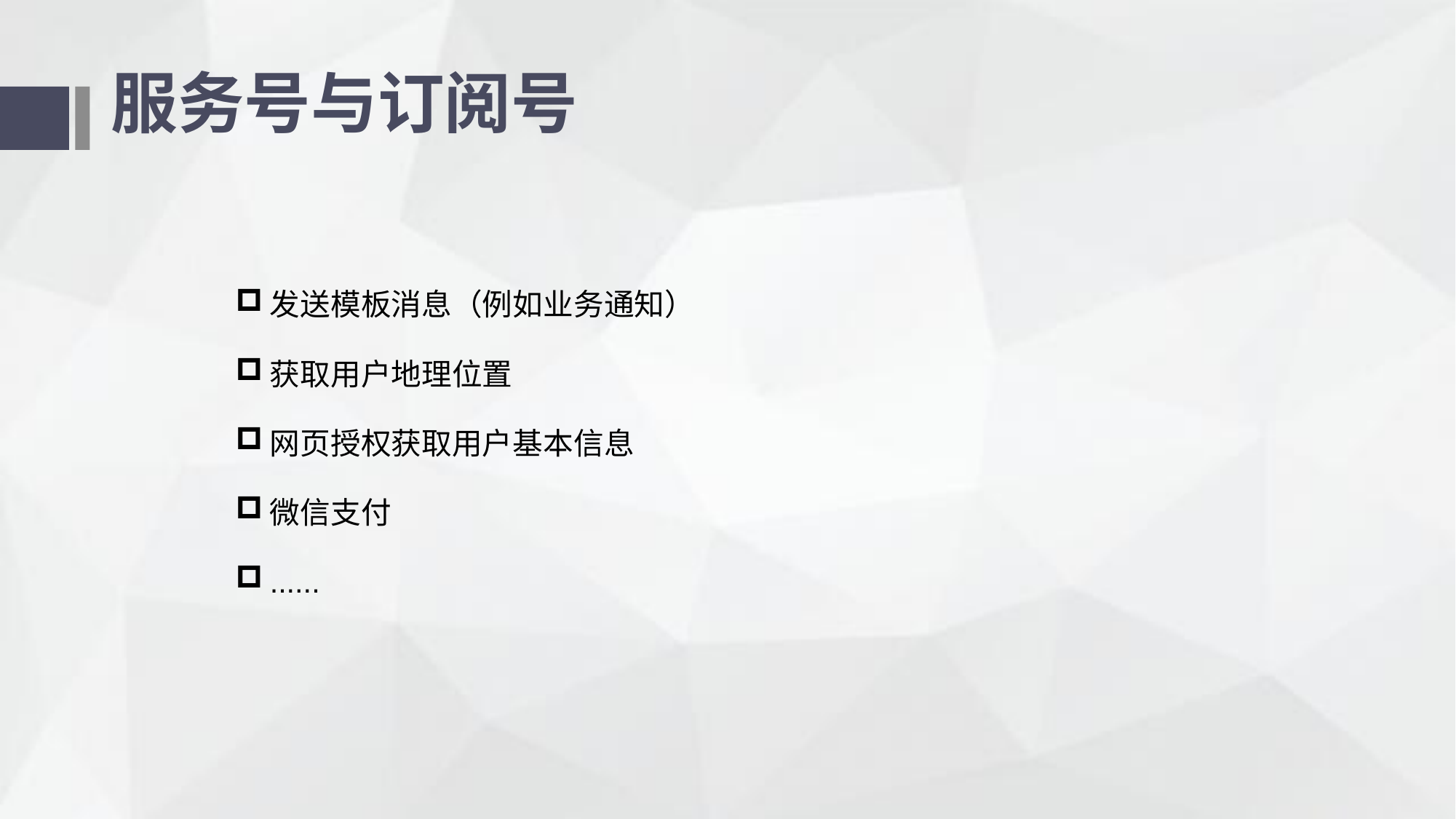

服务号与订阅号
发送模板消息（例如业务通知）
获取用户地理位置
网页授权获取用户基本信息
微信支付
......